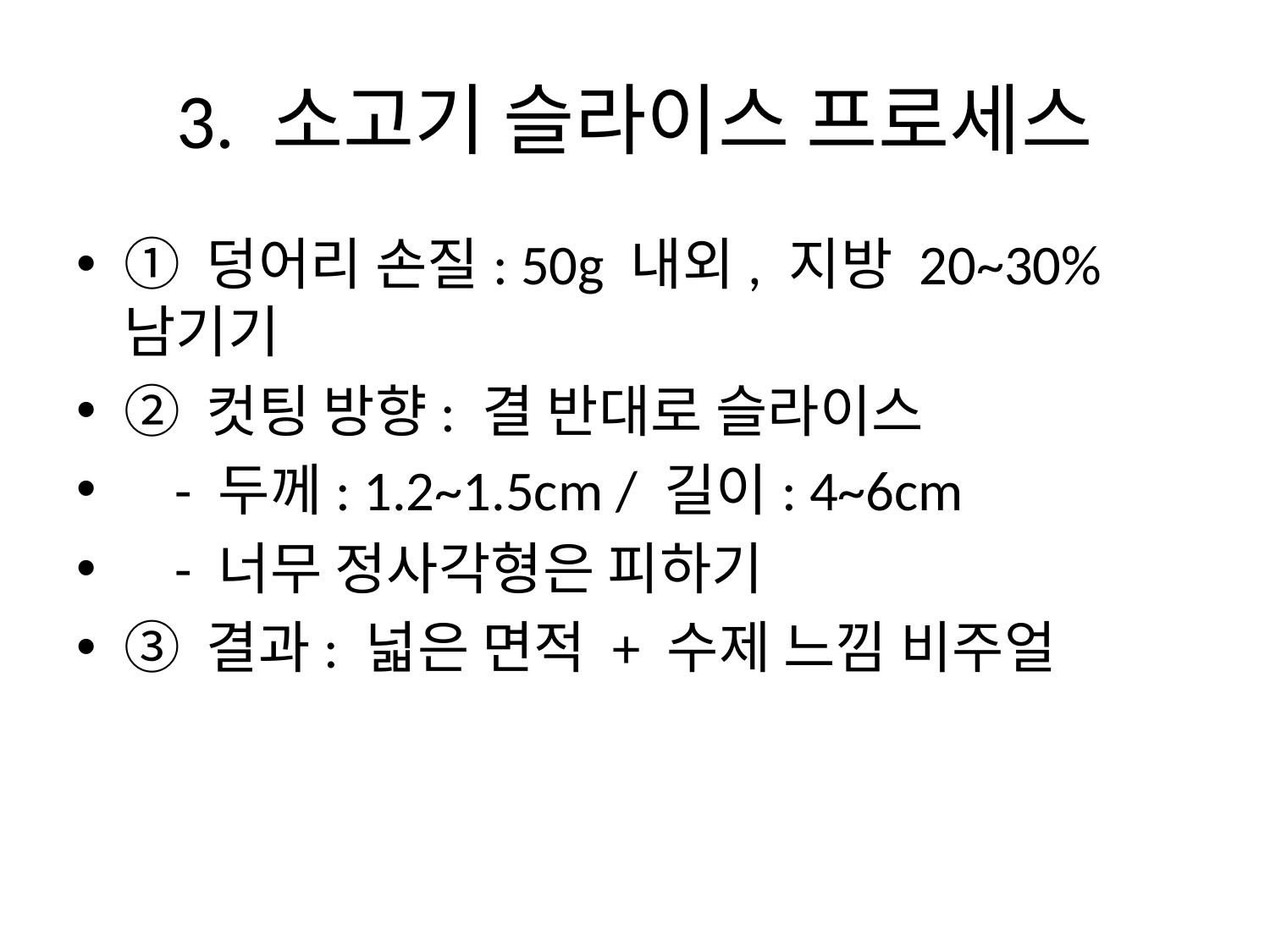

# 3. 소고기 슬라이스 프로세스
① 덩어리 손질: 50g 내외, 지방 20~30% 남기기
② 컷팅 방향: 결 반대로 슬라이스
    - 두께: 1.2~1.5cm / 길이: 4~6cm
    - 너무 정사각형은 피하기
③ 결과: 넓은 면적 + 수제 느낌 비주얼